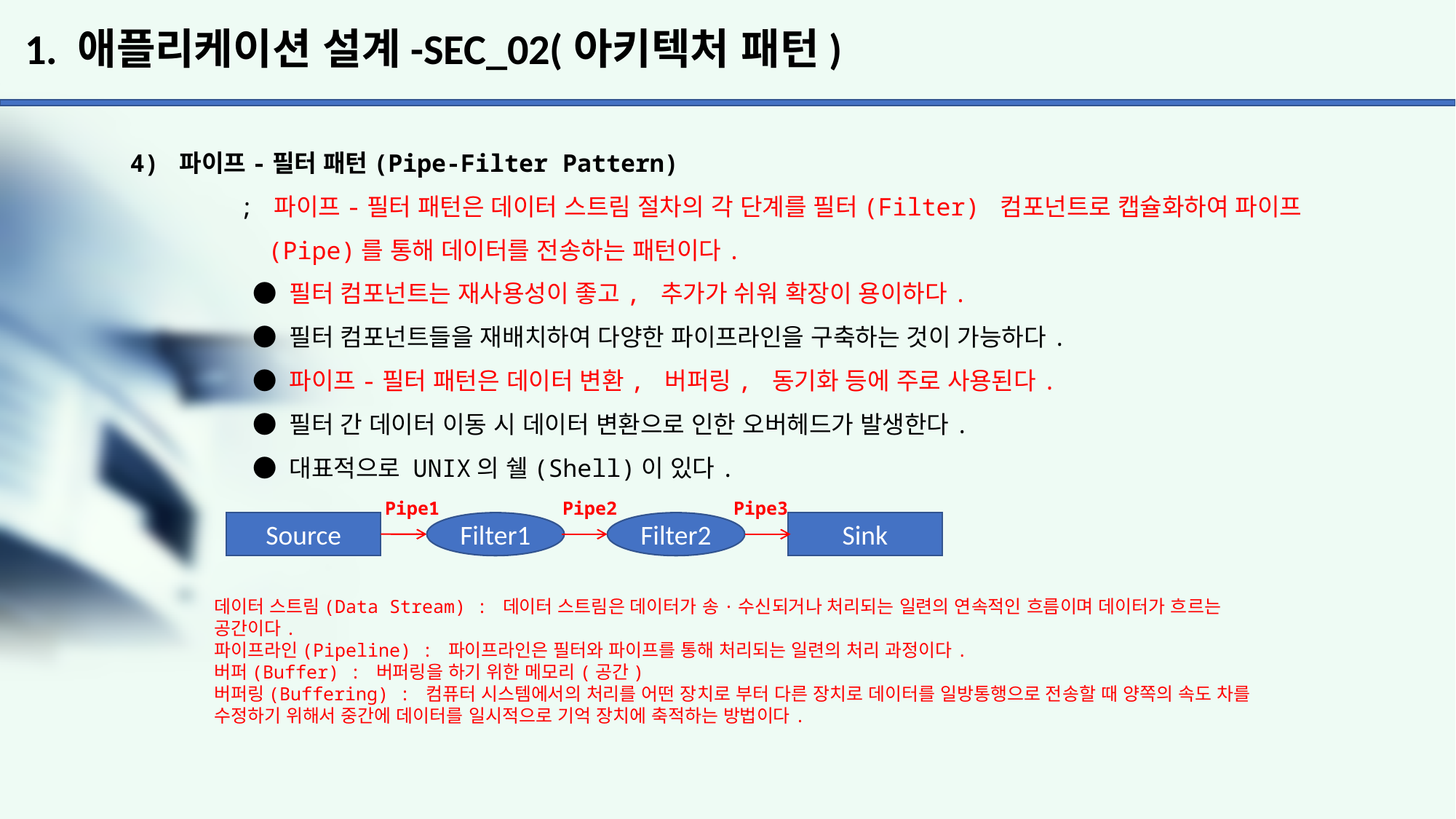

# 1. 애플리케이션 설계-SEC_02(아키텍처 패턴)
4) 파이프-필터 패턴(Pipe-Filter Pattern)
	; 파이프-필터 패턴은 데이터 스트림 절차의 각 단계를 필터(Filter) 컴포넌트로 캡슐화하여 파이프
	  (Pipe)를 통해 데이터를 전송하는 패턴이다.
	  ● 필터 컴포넌트는 재사용성이 좋고, 추가가 쉬워 확장이 용이하다.
	  ● 필터 컴포넌트들을 재배치하여 다양한 파이프라인을 구축하는 것이 가능하다.
	  ● 파이프-필터 패턴은 데이터 변환, 버퍼링, 동기화 등에 주로 사용된다.
	  ● 필터 간 데이터 이동 시 데이터 변환으로 인한 오버헤드가 발생한다.
	  ● 대표적으로 UNIX의 쉘(Shell)이 있다.
Pipe1
Pipe2
Pipe3
Source
Filter1
Filter2
Sink
데이터 스트림(Data Stream) : 데이터 스트림은 데이터가 송·수신되거나 처리되는 일련의 연속적인 흐름이며 데이터가 흐르는 공간이다.
파이프라인(Pipeline) : 파이프라인은 필터와 파이프를 통해 처리되는 일련의 처리 과정이다.
버퍼(Buffer) : 버퍼링을 하기 위한 메모리(공간)
버퍼링(Buffering) : 컴퓨터 시스템에서의 처리를 어떤 장치로 부터 다른 장치로 데이터를 일방통행으로 전송할 때 양쪽의 속도 차를 수정하기 위해서 중간에 데이터를 일시적으로 기억 장치에 축적하는 방법이다.